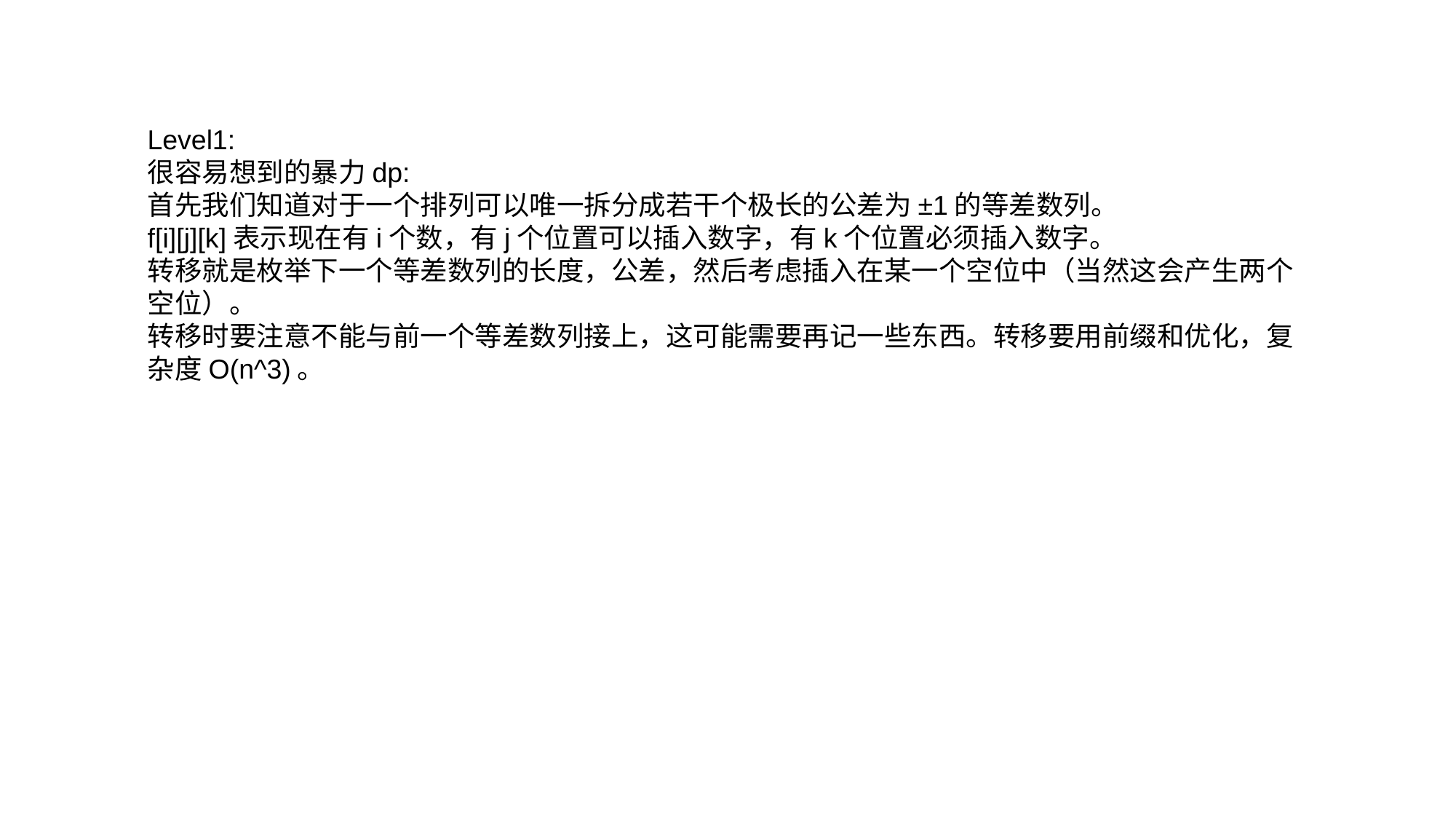

Level1:
很容易想到的暴力dp:
首先我们知道对于一个排列可以唯一拆分成若干个极长的公差为±1的等差数列。
f[i][j][k]表示现在有i个数，有j个位置可以插入数字，有k个位置必须插入数字。
转移就是枚举下一个等差数列的长度，公差，然后考虑插入在某一个空位中（当然这会产生两个空位）。
转移时要注意不能与前一个等差数列接上，这可能需要再记一些东西。转移要用前缀和优化，复杂度O(n^3)。